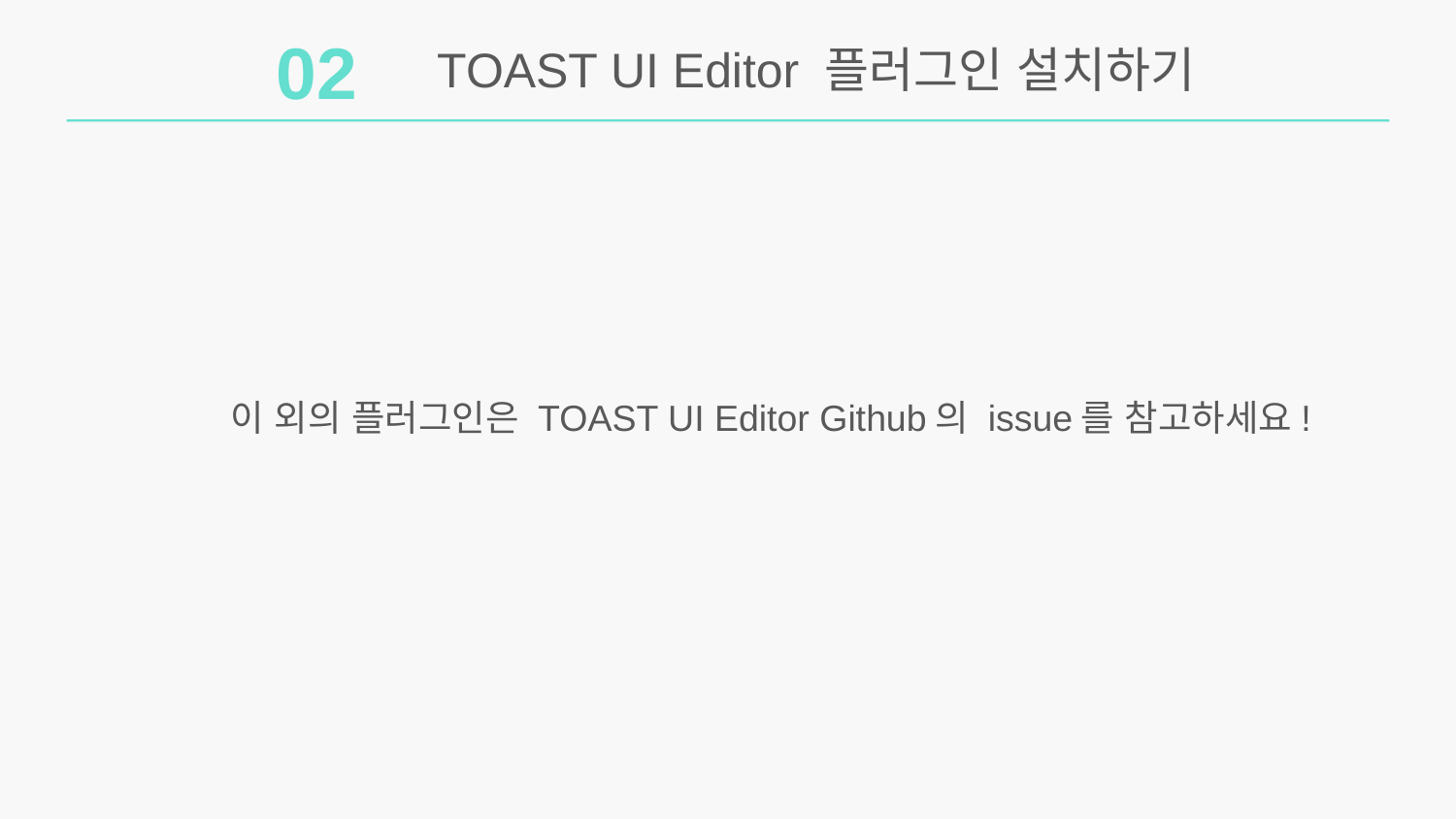

02
TOAST UI Editor 플러그인 설치하기

이 외의 플러그인은 TOAST UI Editor Github의 issue를 참고하세요!